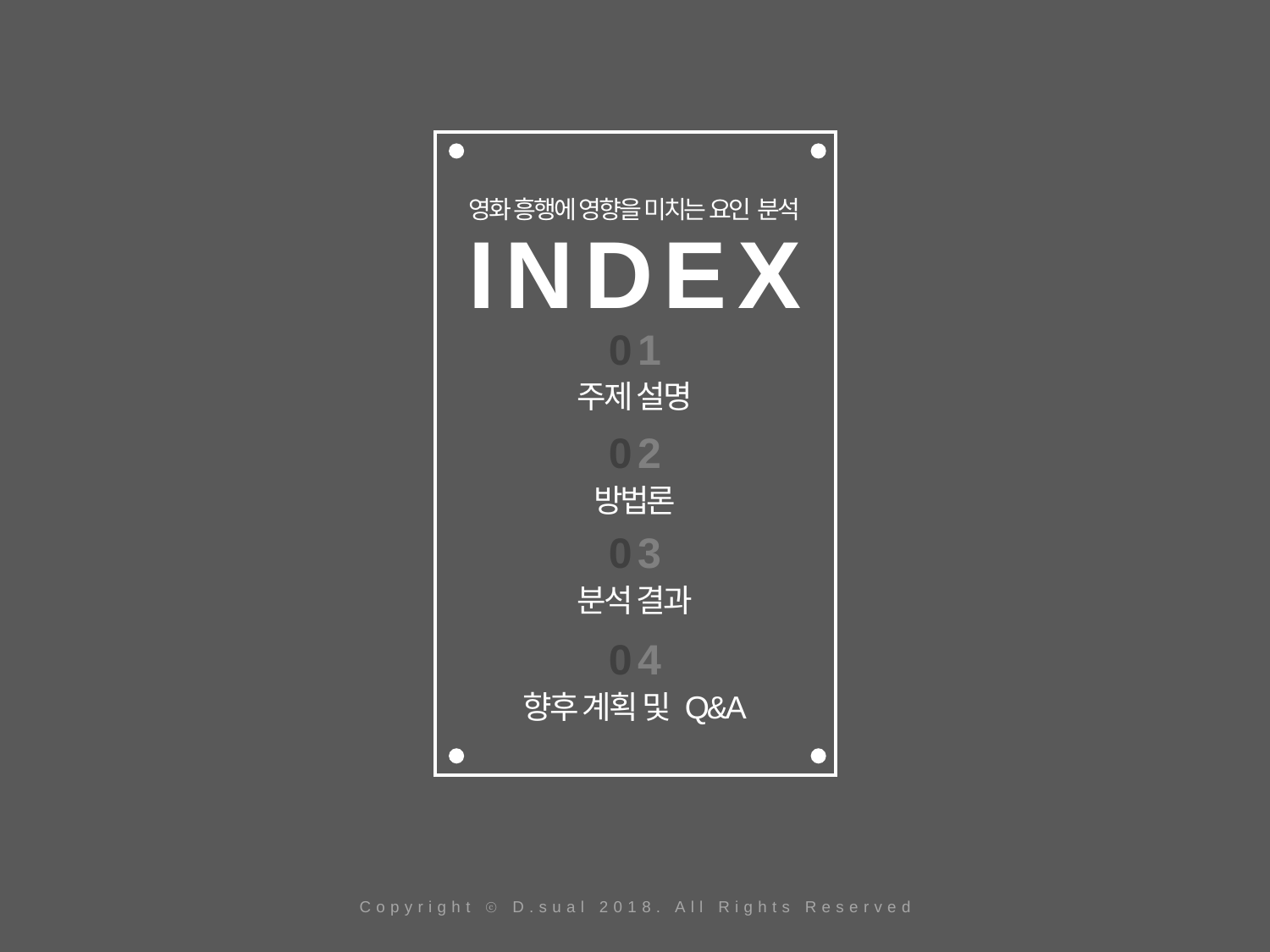

영화 흥행에 영향을 미치는 요인  분석
INDEX
01
주제 설명
02
방법론
03
분석 결과
04
향후 계획 및 Q&A